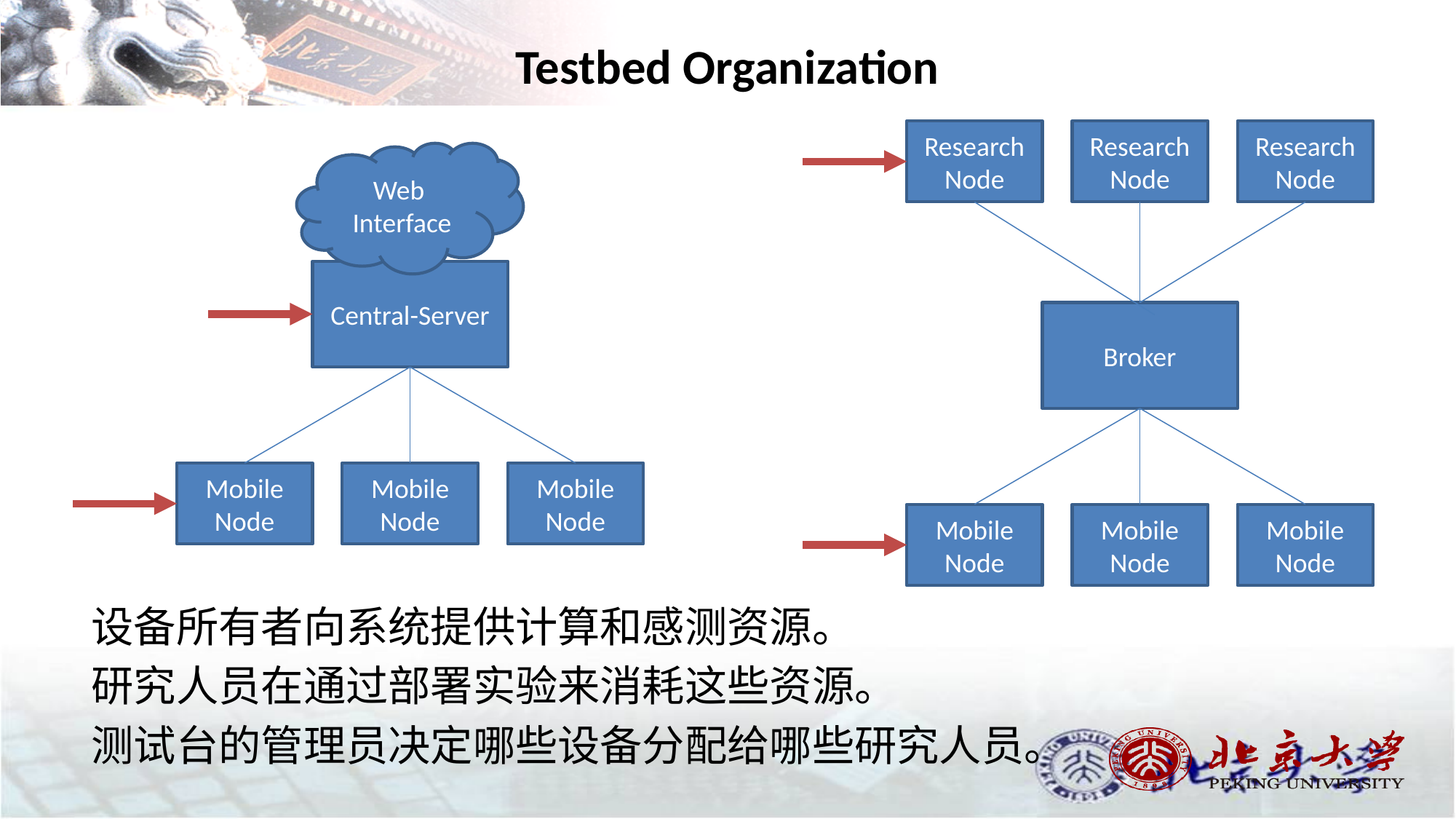

# Testbed Organization
Research Node
Research Node
Research Node
Broker
Mobile Node
Mobile Node
Mobile Node
Web
Interface
Central-Server
Mobile Node
Mobile Node
Mobile Node
设备所有者向系统提供计算和感测资源。
研究人员在通过部署实验来消耗这些资源。
测试台的管理员决定哪些设备分配给哪些研究人员。